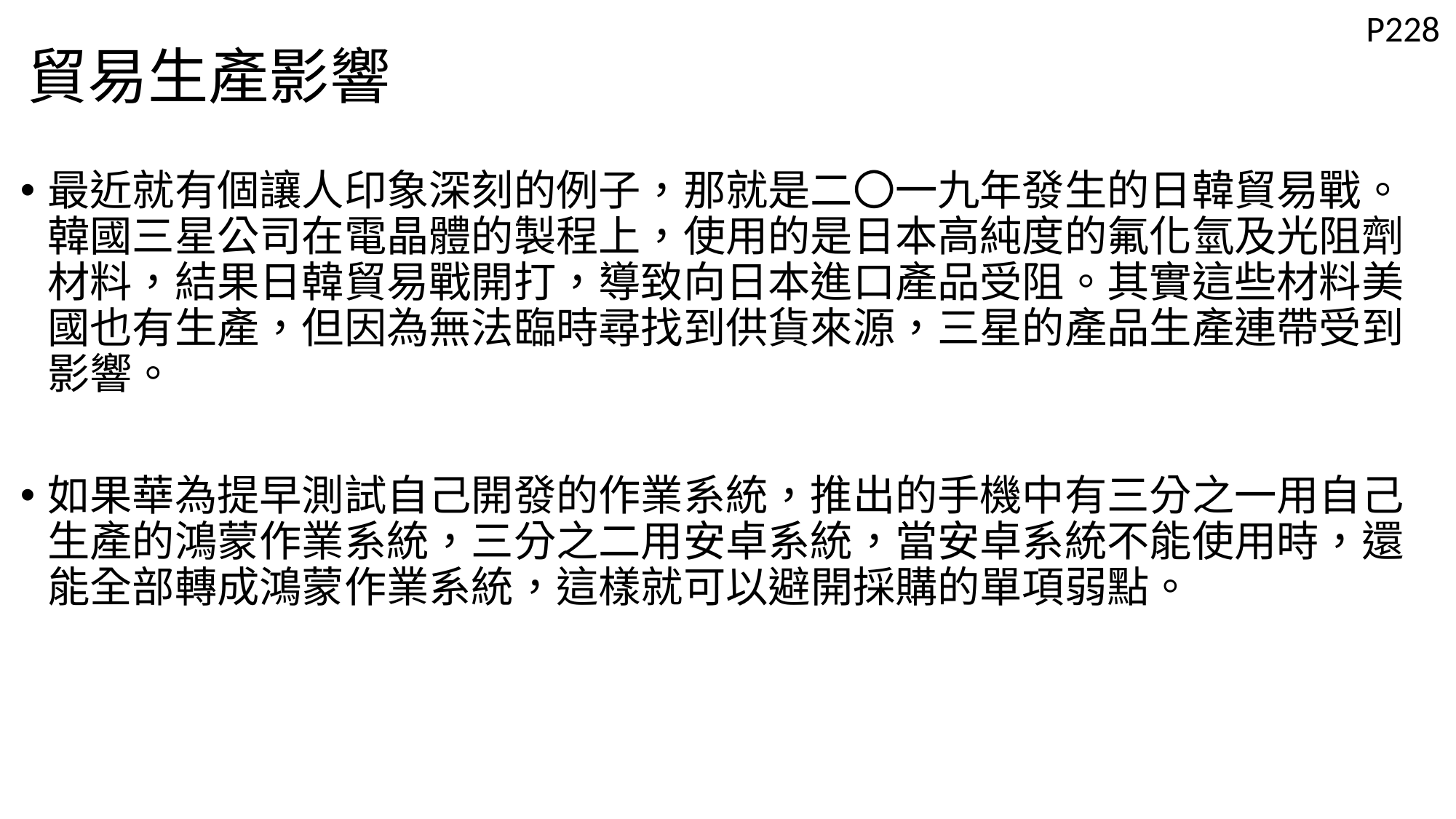

# 貿易生產影響
P228
最近就有個讓人印象深刻的例子，那就是二〇一九年發生的日韓貿易戰。韓國三星公司在電晶體的製程上，使用的是日本高純度的氟化氫及光阻劑材料，結果日韓貿易戰開打，導致向日本進口產品受阻。其實這些材料美國也有生產，但因為無法臨時尋找到供貨來源，三星的產品生產連帶受到影響。

如果華為提早測試自己開發的作業系統，推出的手機中有三分之一用自己生產的鴻蒙作業系統，三分之二用安卓系統，當安卓系統不能使用時，還能全部轉成鴻蒙作業系統，這樣就可以避開採購的單項弱點。